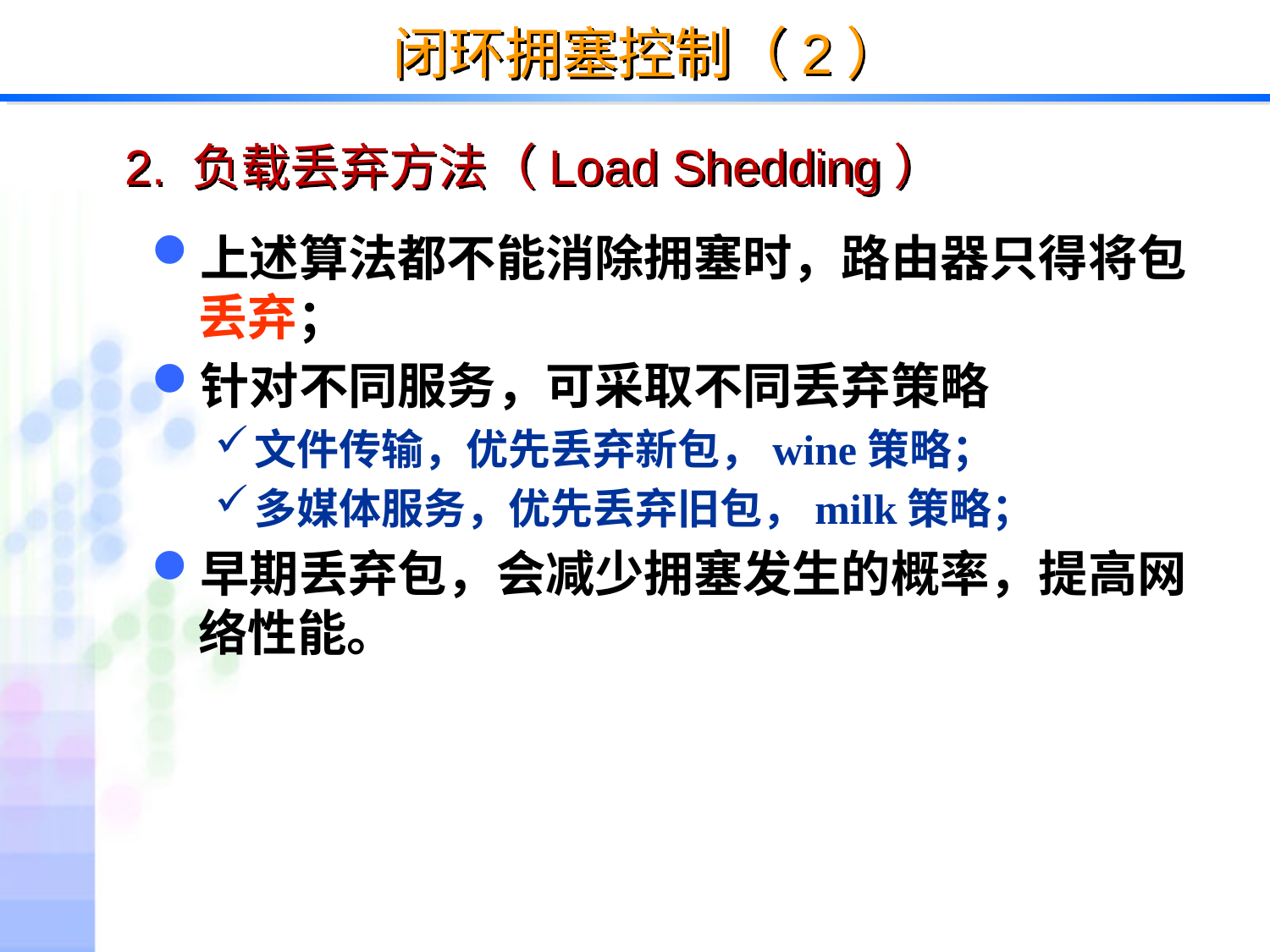

闭环拥塞控制（2）
# 2. 负载丢弃方法（Load Shedding）
上述算法都不能消除拥塞时，路由器只得将包丢弃；
针对不同服务，可采取不同丢弃策略
文件传输，优先丢弃新包，wine策略；
多媒体服务，优先丢弃旧包，milk策略；
早期丢弃包，会减少拥塞发生的概率，提高网络性能。